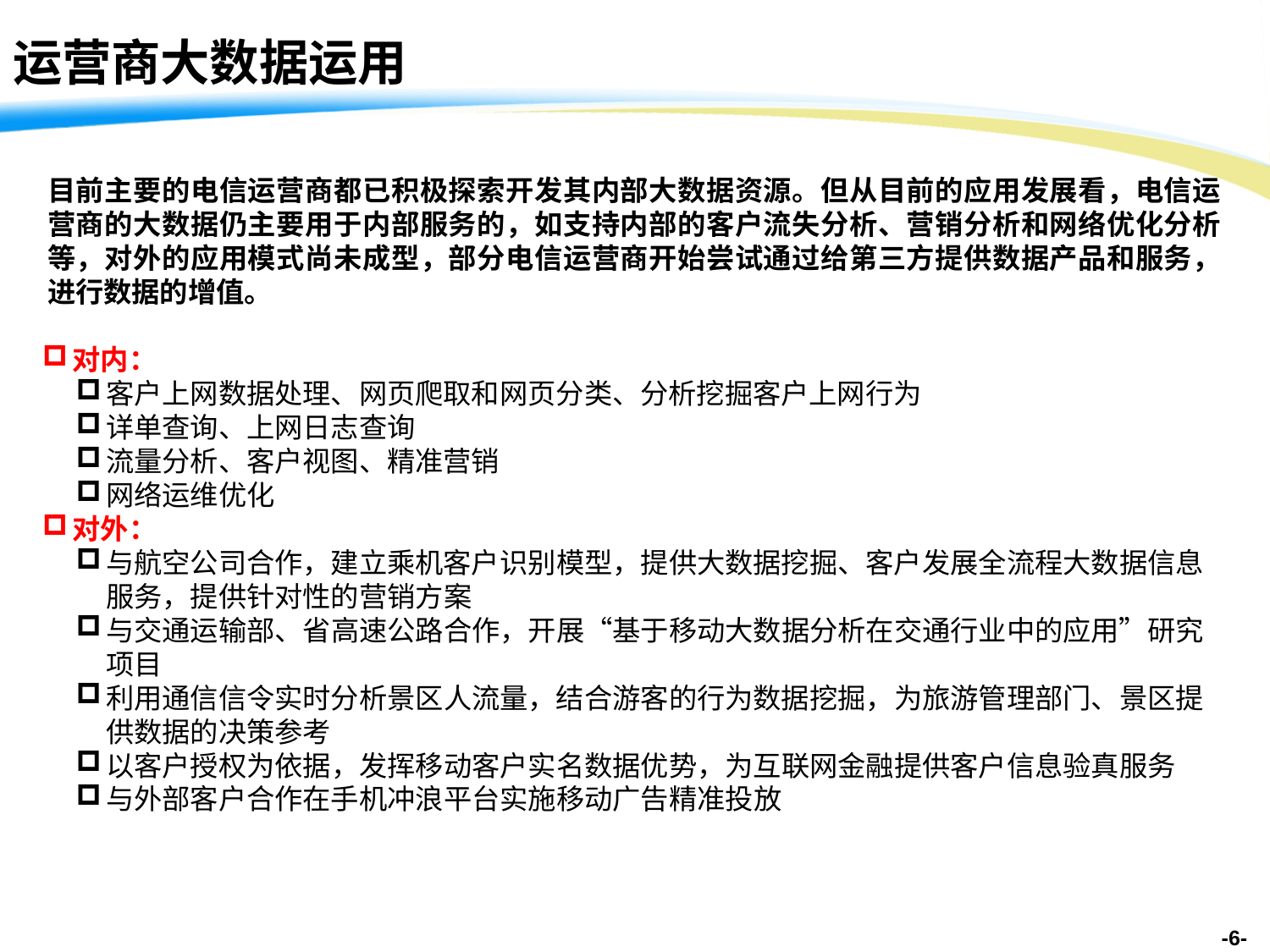

# 运营商大数据运用
目前主要的电信运营商都已积极探索开发其内部大数据资源。但从目前的应用发展看，电信运营商的大数据仍主要用于内部服务的，如支持内部的客户流失分析、营销分析和网络优化分析等，对外的应用模式尚未成型，部分电信运营商开始尝试通过给第三方提供数据产品和服务，进行数据的增值。
对内：
客户上网数据处理、网页爬取和网页分类、分析挖掘客户上网行为
详单查询、上网日志查询
流量分析、客户视图、精准营销
网络运维优化
对外：
与航空公司合作，建立乘机客户识别模型，提供大数据挖掘、客户发展全流程大数据信息服务，提供针对性的营销方案
与交通运输部、省高速公路合作，开展“基于移动大数据分析在交通行业中的应用”研究项目
利用通信信令实时分析景区人流量，结合游客的行为数据挖掘，为旅游管理部门、景区提供数据的决策参考
以客户授权为依据，发挥移动客户实名数据优势，为互联网金融提供客户信息验真服务
与外部客户合作在手机冲浪平台实施移动广告精准投放